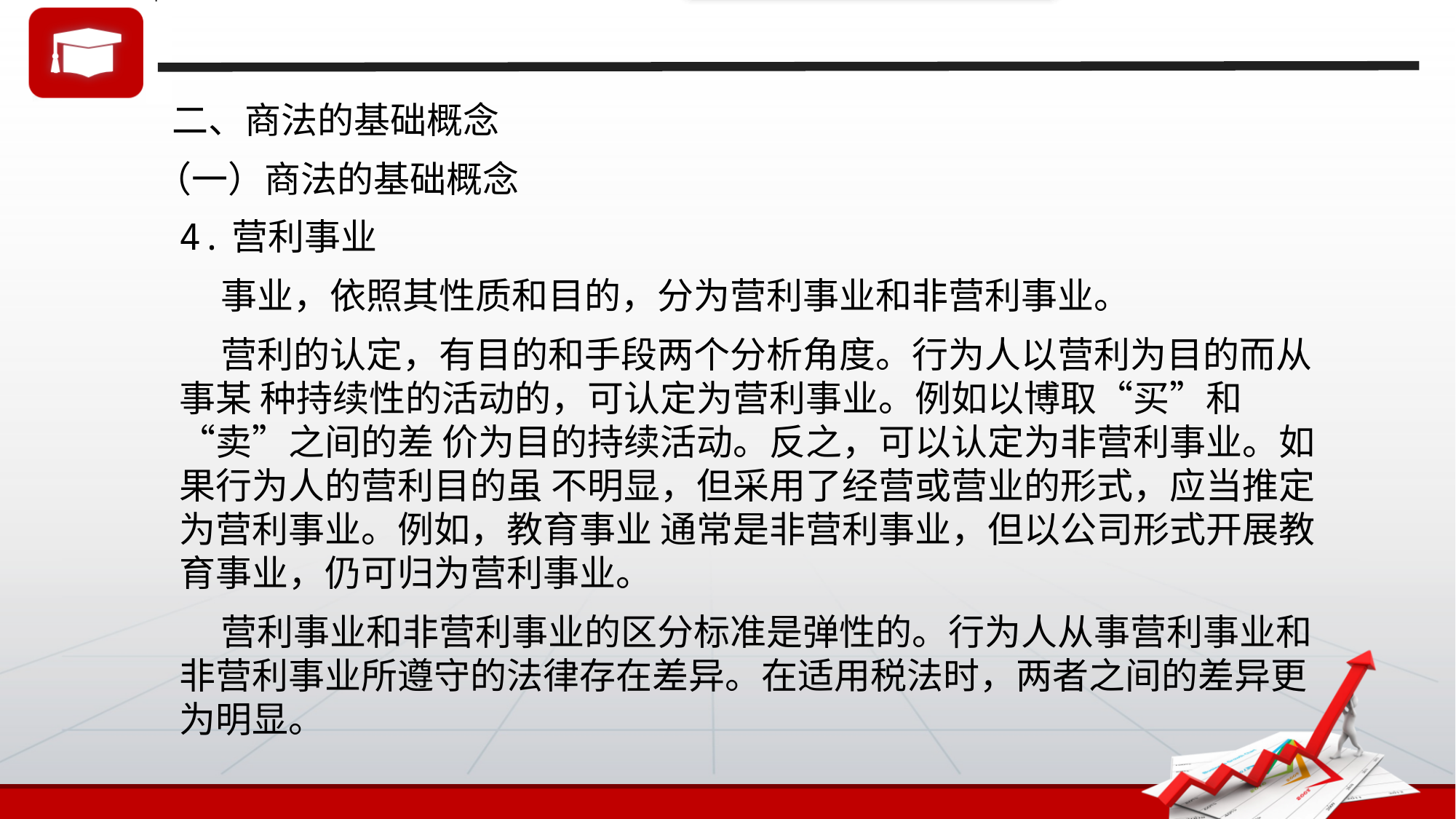

二、商法的基础概念
（一）商法的基础概念

4.营利事业
    事业，依照其性质和目的，分为营利事业和非营利事业。
    营利的认定，有目的和手段两个分析角度。行为人以营利为目的而从事某 种持续性的活动的，可认定为营利事业。例如以博取“买”和 “卖”之间的差 价为目的持续活动。反之，可以认定为非营利事业。如果行为人的营利目的虽 不明显，但采用了经营或营业的形式，应当推定为营利事业。例如，教育事业 通常是非营利事业，但以公司形式开展教育事业，仍可归为营利事业。
    营利事业和非营利事业的区分标准是弹性的。行为人从事营利事业和非营利事业所遵守的法律存在差异。在适用税法时，两者之间的差异更为明显。